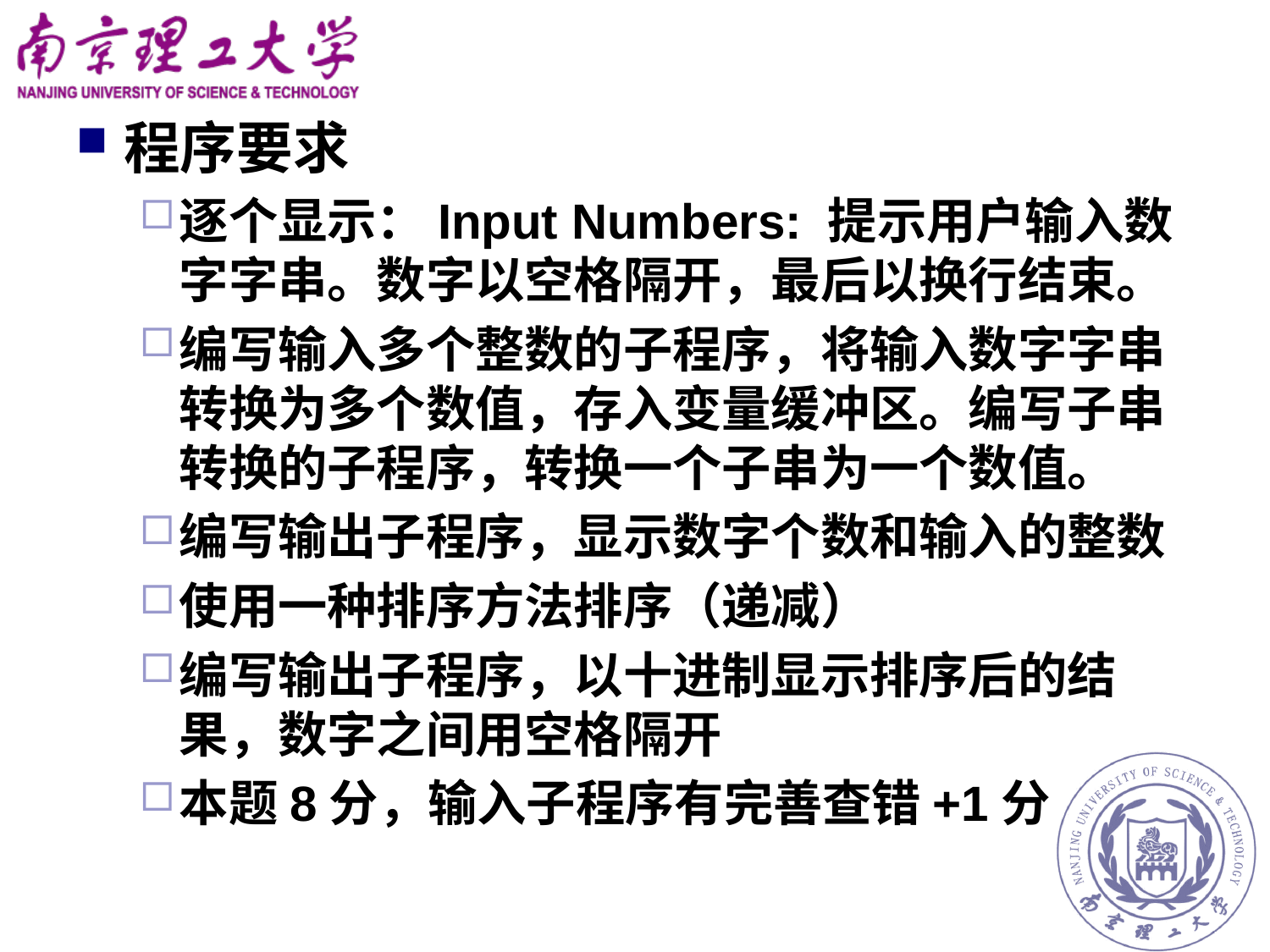

程序要求
逐个显示：Input Numbers: 提示用户输入数字字串。数字以空格隔开，最后以换行结束。
编写输入多个整数的子程序，将输入数字字串转换为多个数值，存入变量缓冲区。编写子串转换的子程序，转换一个子串为一个数值。
编写输出子程序，显示数字个数和输入的整数
使用一种排序方法排序（递减）
编写输出子程序，以十进制显示排序后的结果，数字之间用空格隔开
本题8分，输入子程序有完善查错+1分